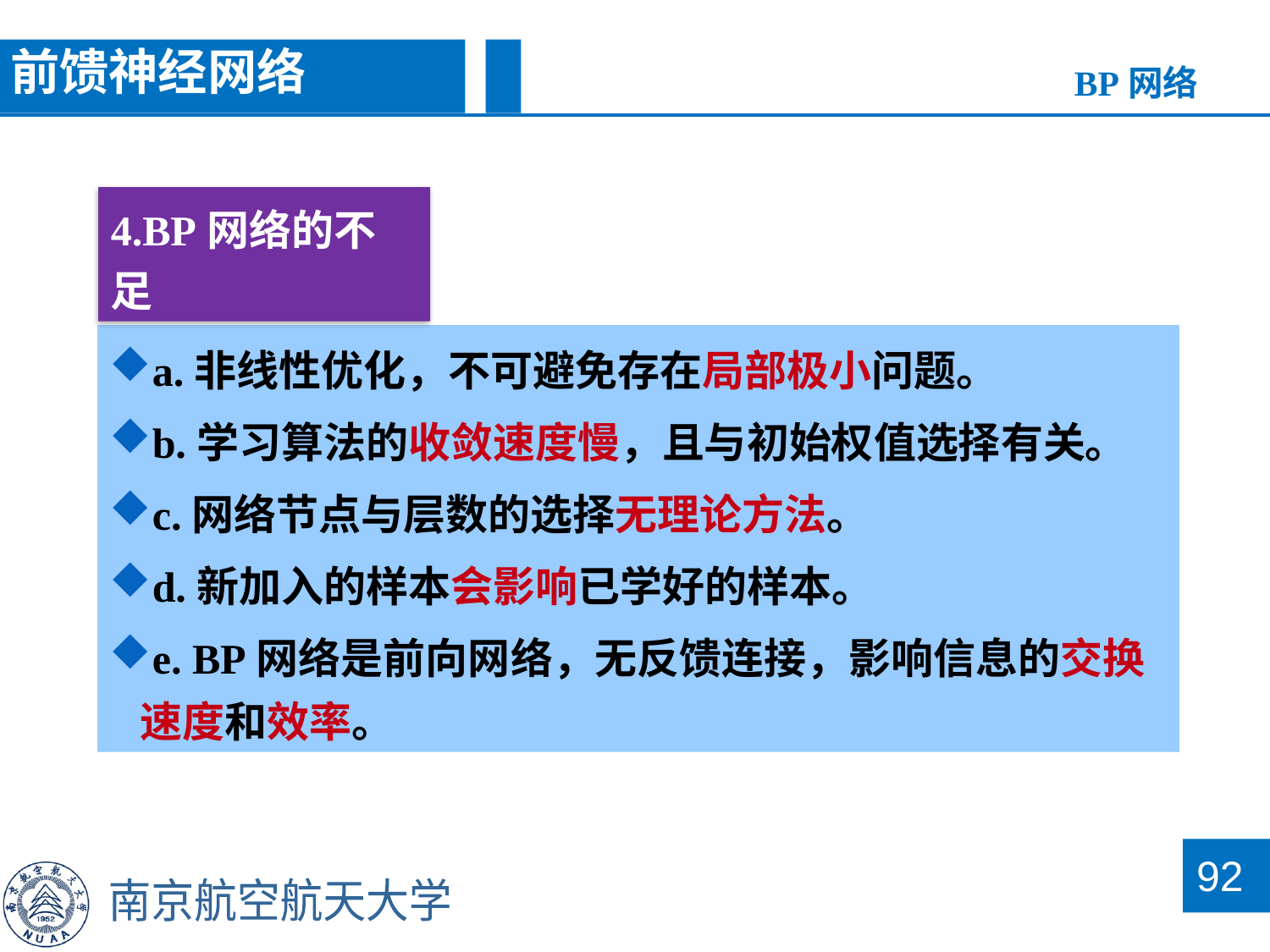

前馈神经网络
BP网络
4.BP网络的不足
a.非线性优化，不可避免存在局部极小问题。
b.学习算法的收敛速度慢，且与初始权值选择有关。
c.网络节点与层数的选择无理论方法。
d.新加入的样本会影响已学好的样本。
e. BP网络是前向网络，无反馈连接，影响信息的交换速度和效率。